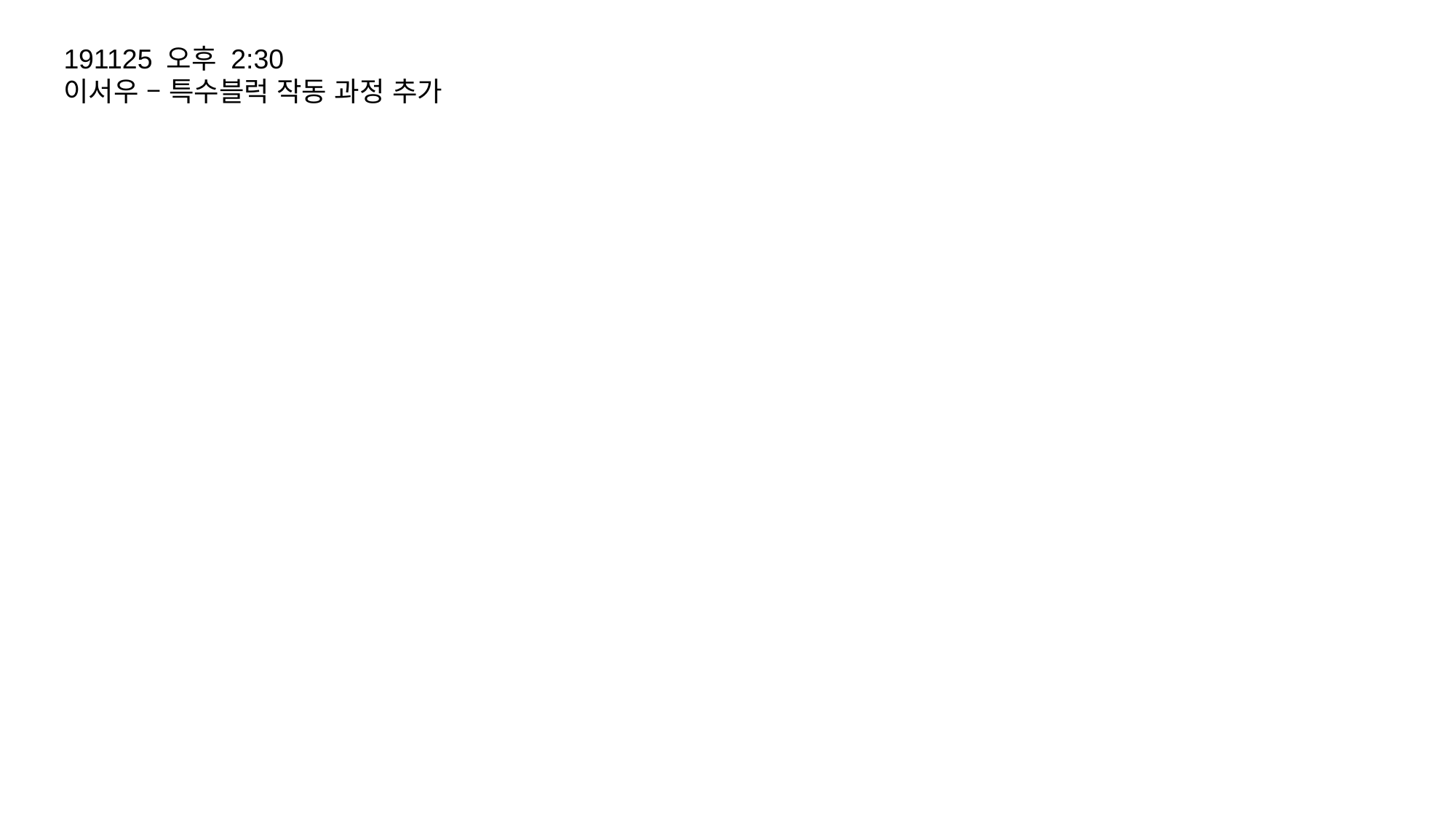

191125 오후 2:30
이서우 – 특수블럭 작동 과정 추가